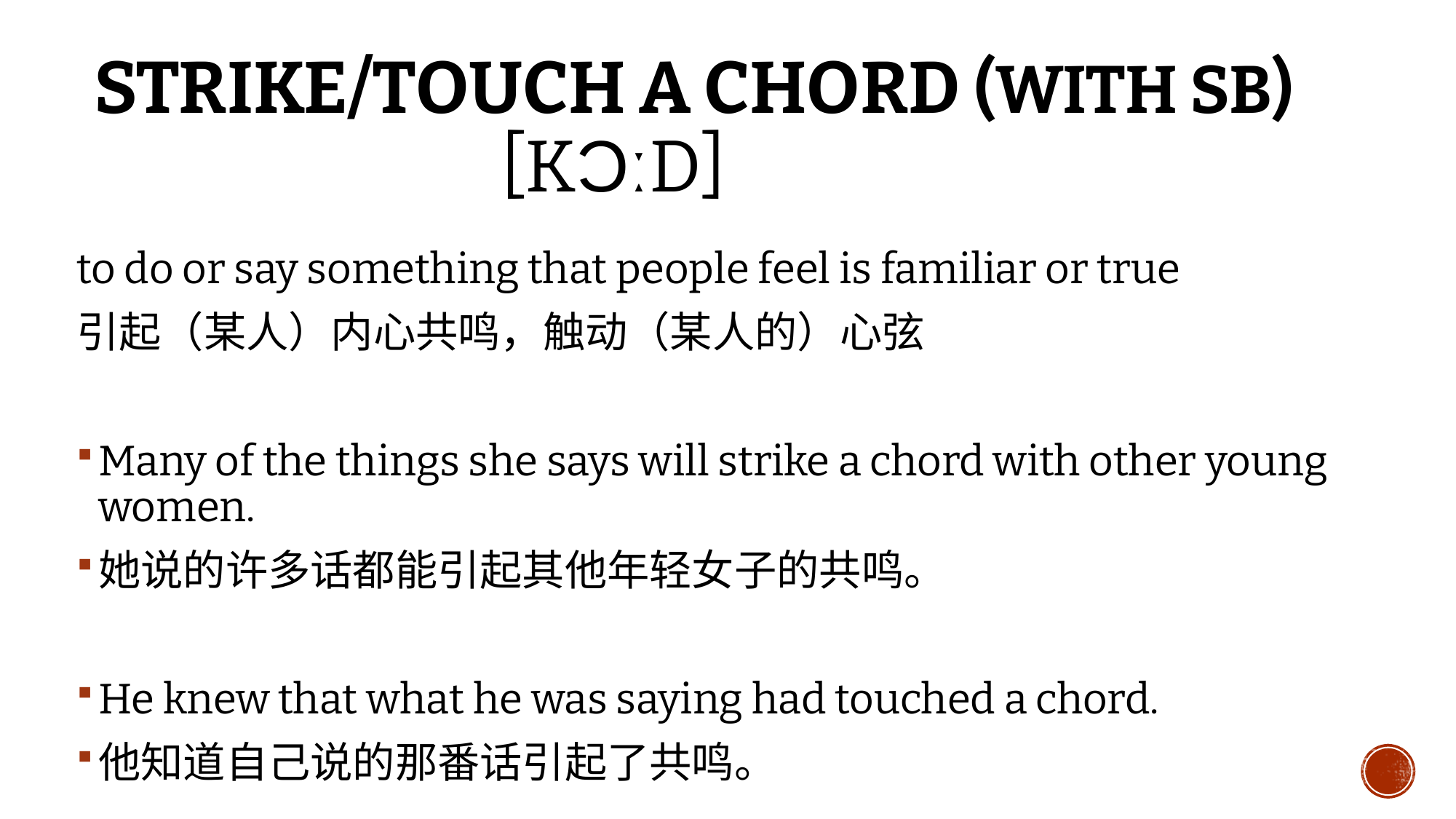

# strike/touch a chord (with sb) [kɔːd]

to do or say something that people feel is familiar or true
引起（某人）内心共鸣，触动（某人的）心弦

Many of the things she says will strike a chord with other young women.
她说的许多话都能引起其他年轻女子的共鸣。

He knew that what he was saying had touched a chord.
他知道自己说的那番话引起了共鸣。